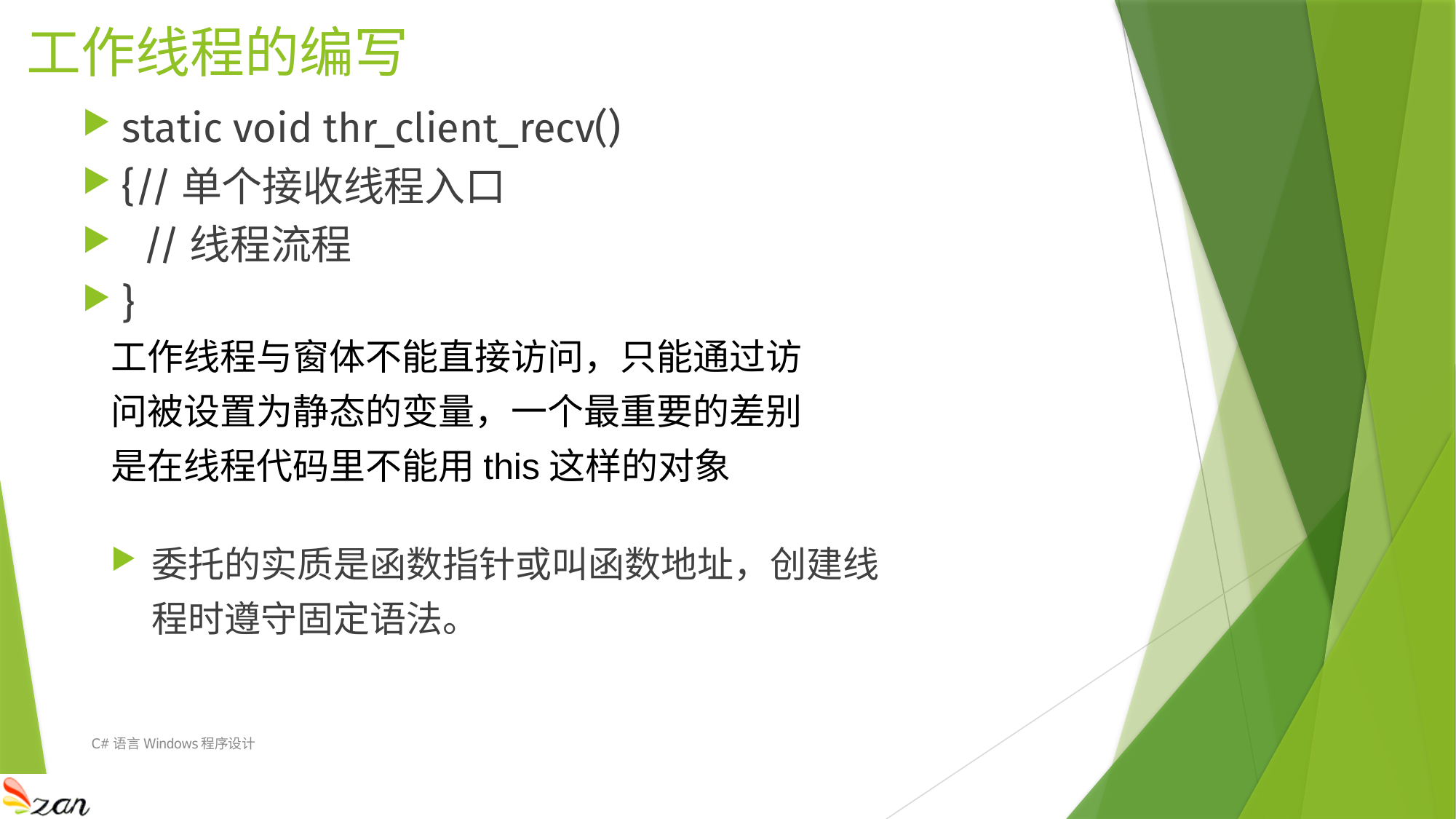

# 工作线程的编写
static void thr_client_recv()
{//单个接收线程入口
  //线程流程
}
工作线程与窗体不能直接访问，只能通过访
问被设置为静态的变量，一个最重要的差别
是在线程代码里不能用this这样的对象
委托的实质是函数指针或叫函数地址，创建线程时遵守固定语法。
C#语言Windows程序设计